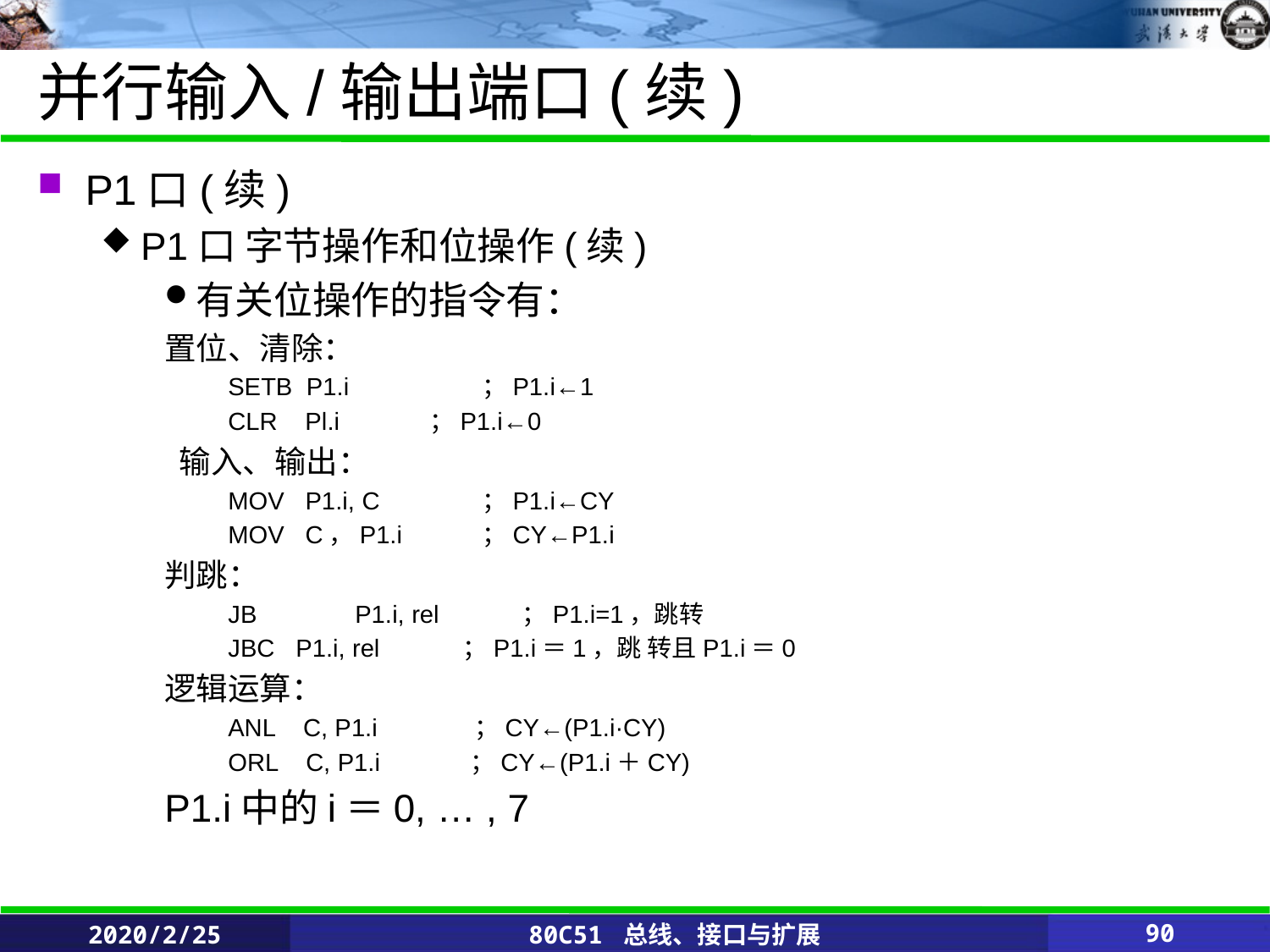

# 并行输入/输出端口(续)
P1口(续)
P1口 字节操作和位操作(续)
有关位操作的指令有：
置位、清除：
SETB  P1.i      	；P1.i←1
CLR    Pl.i            ；P1.i←0
 输入、输出：
MOV   P1.i, C   	；P1.i←CY
MOV   C，P1.i  	；CY←P1.i
判跳：
JB	P1.i, rel           ；P1.i=1，跳转
JBC   P1.i, rel           ；P1.i＝1，跳 转且P1.i＝0
逻辑运算：
ANL    C, P1.i             ；CY←(P1.i·CY)
ORL    C, P1.i            ；CY←(P1.i＋CY)
P1.i中的i＝0, … , 7
2020/2/25
80C51 总线、接口与扩展
90